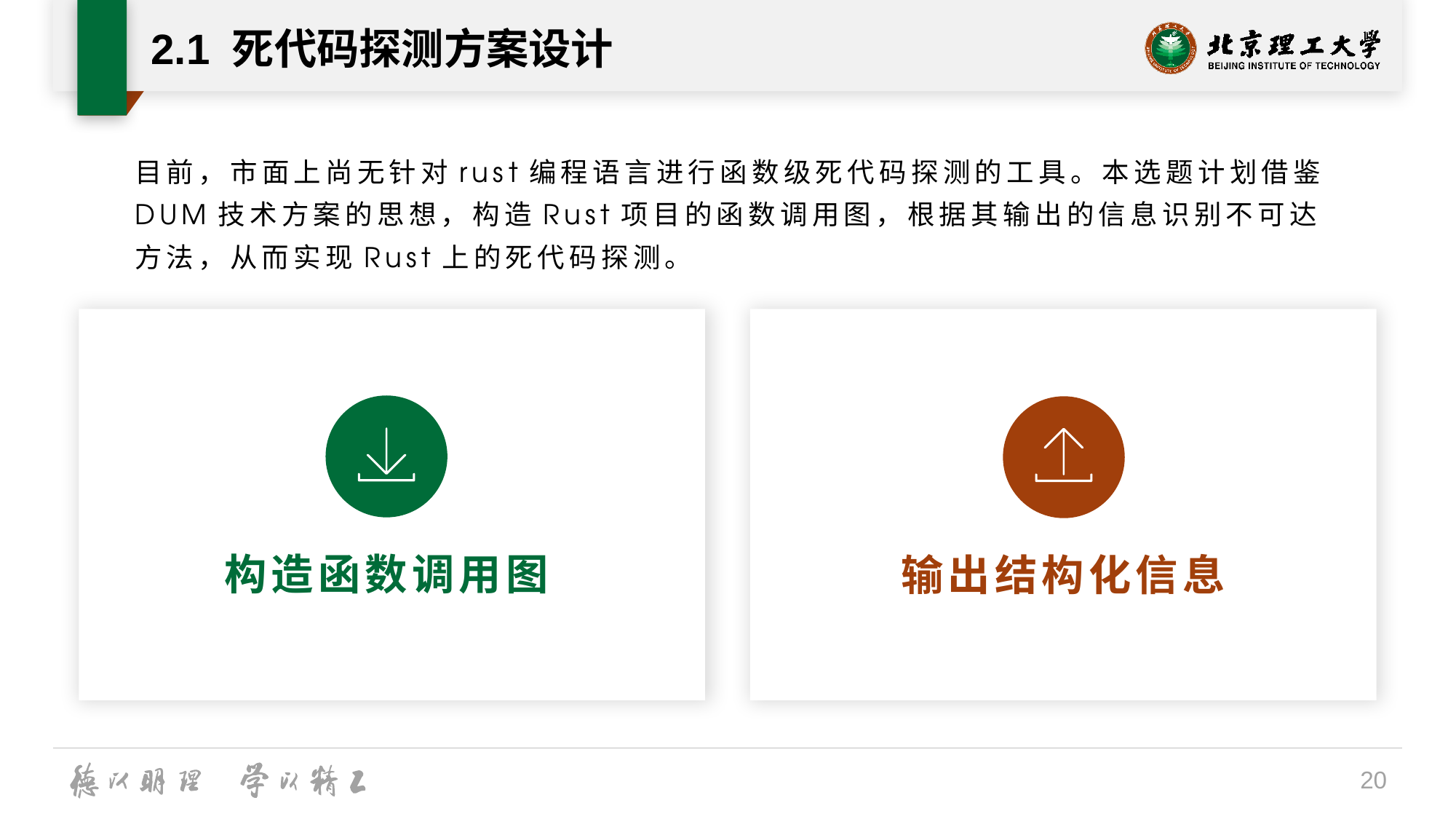

# 2.1 死代码探测方案设计
目前，市面上尚无针对rust编程语言进行函数级死代码探测的工具。本选题计划借鉴DUM技术方案的思想，构造Rust项目的函数调用图，根据其输出的信息识别不可达方法，从而实现Rust上的死代码探测。

构造函数调用图
输出结构化信息